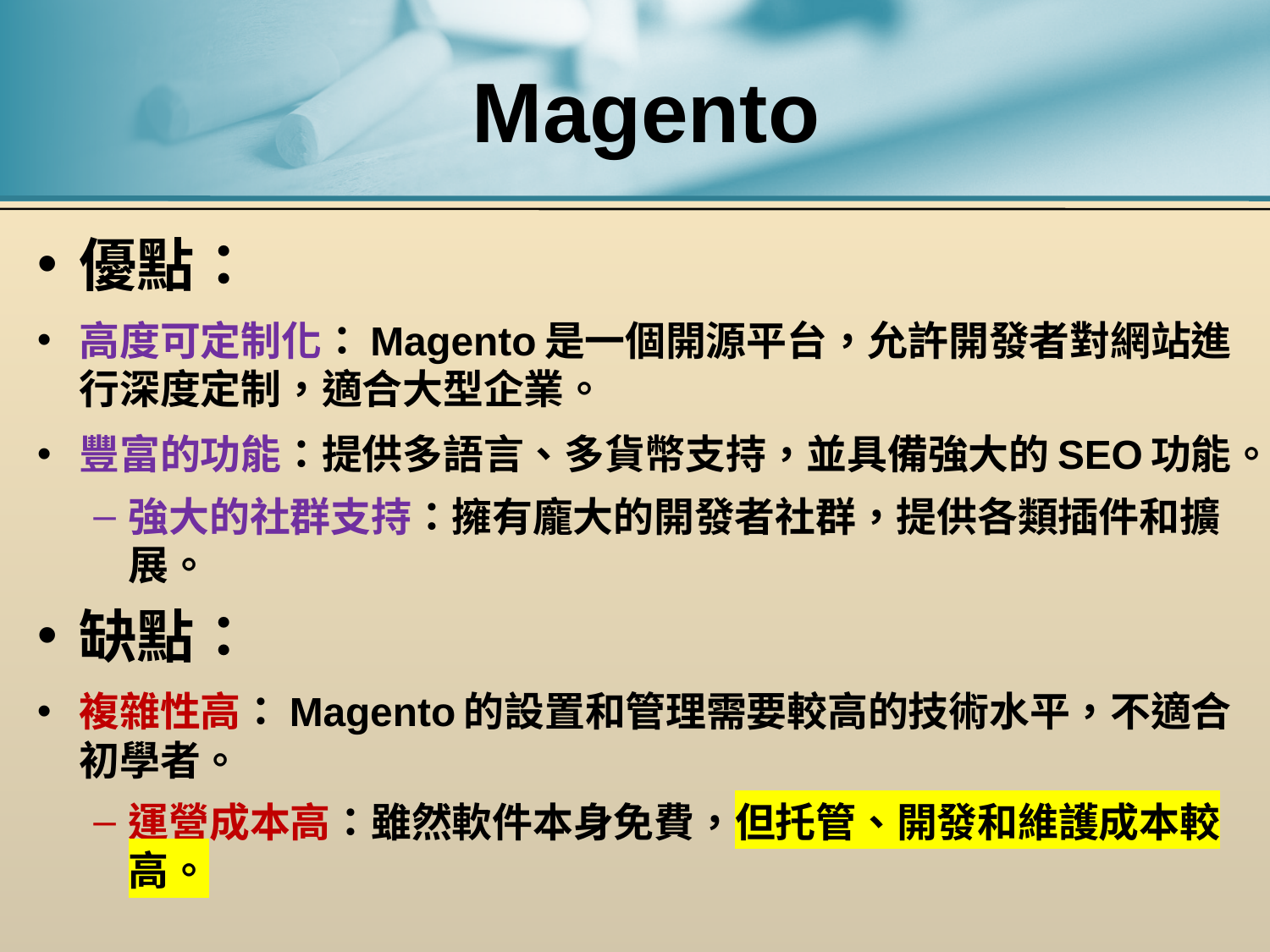

# Magento
優點：
高度可定制化：Magento是一個開源平台，允許開發者對網站進行深度定制，適合大型企業。
豐富的功能：提供多語言、多貨幣支持，並具備強大的SEO功能。
強大的社群支持：擁有龐大的開發者社群，提供各類插件和擴展。
缺點：
複雜性高：Magento的設置和管理需要較高的技術水平，不適合初學者。
運營成本高：雖然軟件本身免費，但托管、開發和維護成本較高。